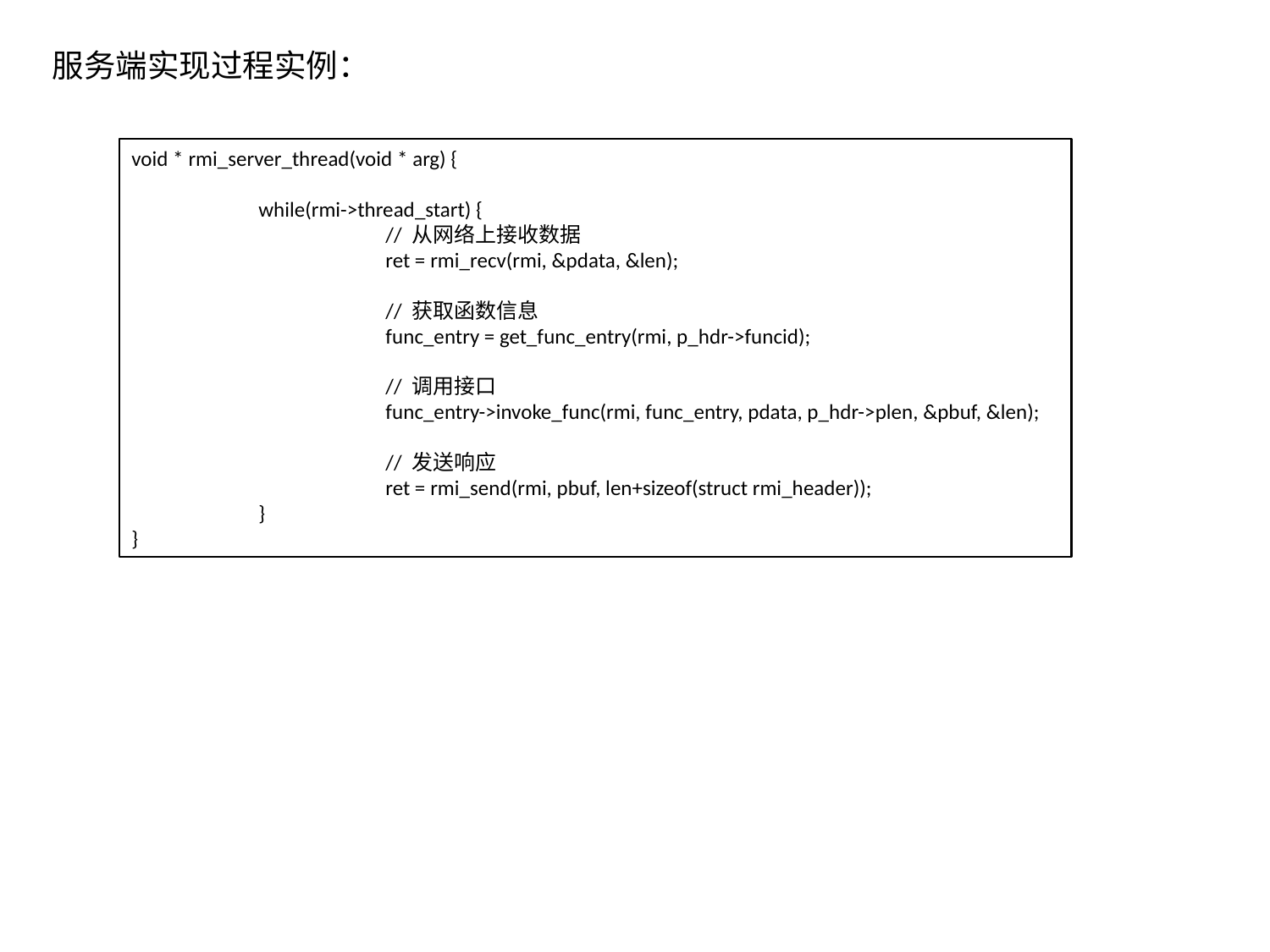

服务端实现过程实例：
void * rmi_server_thread(void * arg) {

	while(rmi->thread_start) {
		// 从网络上接收数据
		ret = rmi_recv(rmi, &pdata, &len);

		// 获取函数信息
		func_entry = get_func_entry(rmi, p_hdr->funcid);

		// 调用接口
		func_entry->invoke_func(rmi, func_entry, pdata, p_hdr->plen, &pbuf, &len);

		// 发送响应
		ret = rmi_send(rmi, pbuf, len+sizeof(struct rmi_header));
	}
}